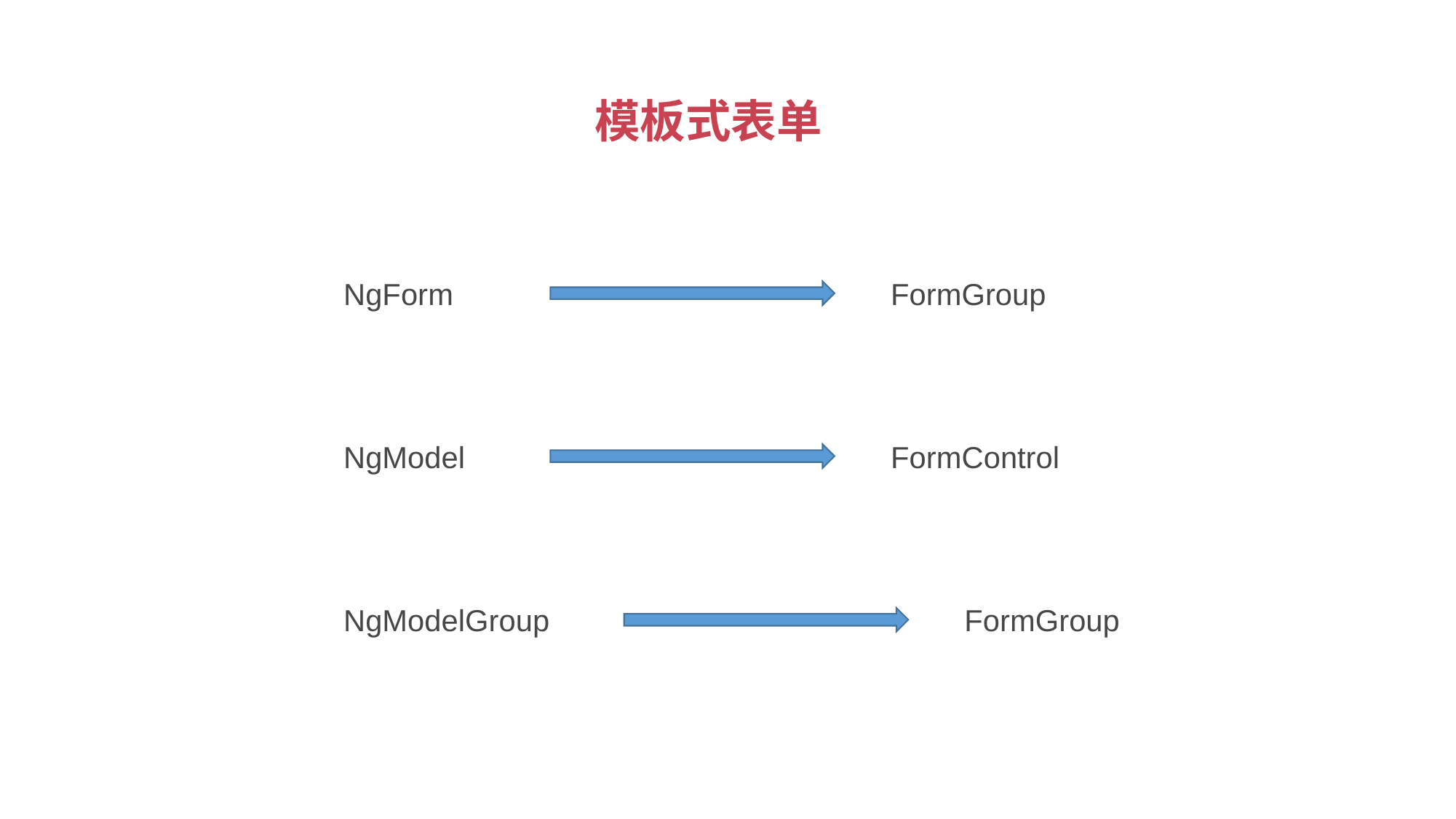

模板式表单
NgForm
FormGroup

NgModel
FormControl

NgModelGroup
FormGroup